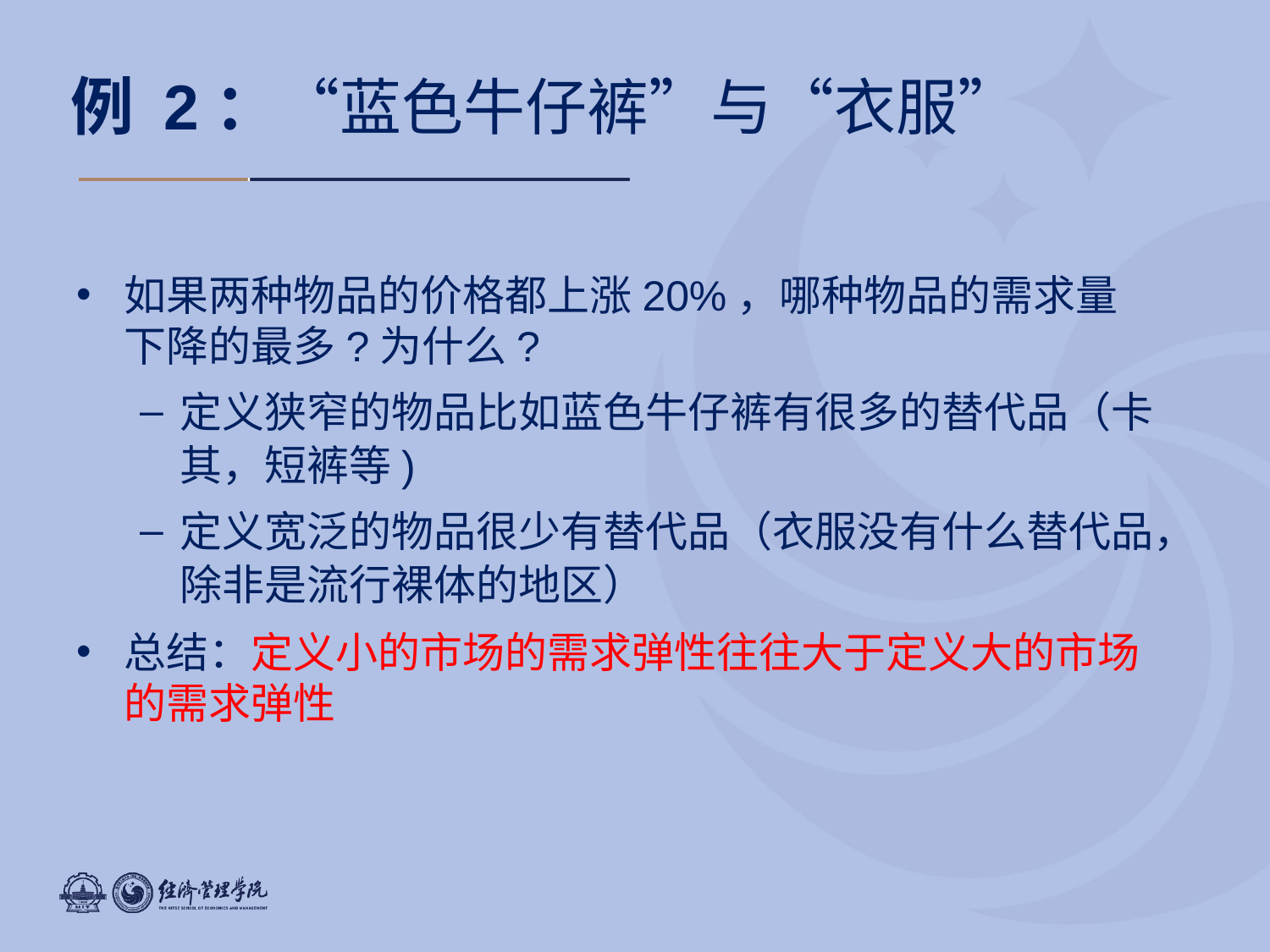

例 2：“蓝色牛仔裤”与“衣服”
0
如果两种物品的价格都上涨20%，哪种物品的需求量下降的最多?为什么?
定义狭窄的物品比如蓝色牛仔裤有很多的替代品（卡其，短裤等)
定义宽泛的物品很少有替代品（衣服没有什么替代品，除非是流行裸体的地区）
总结：定义小的市场的需求弹性往往大于定义大的市场的需求弹性